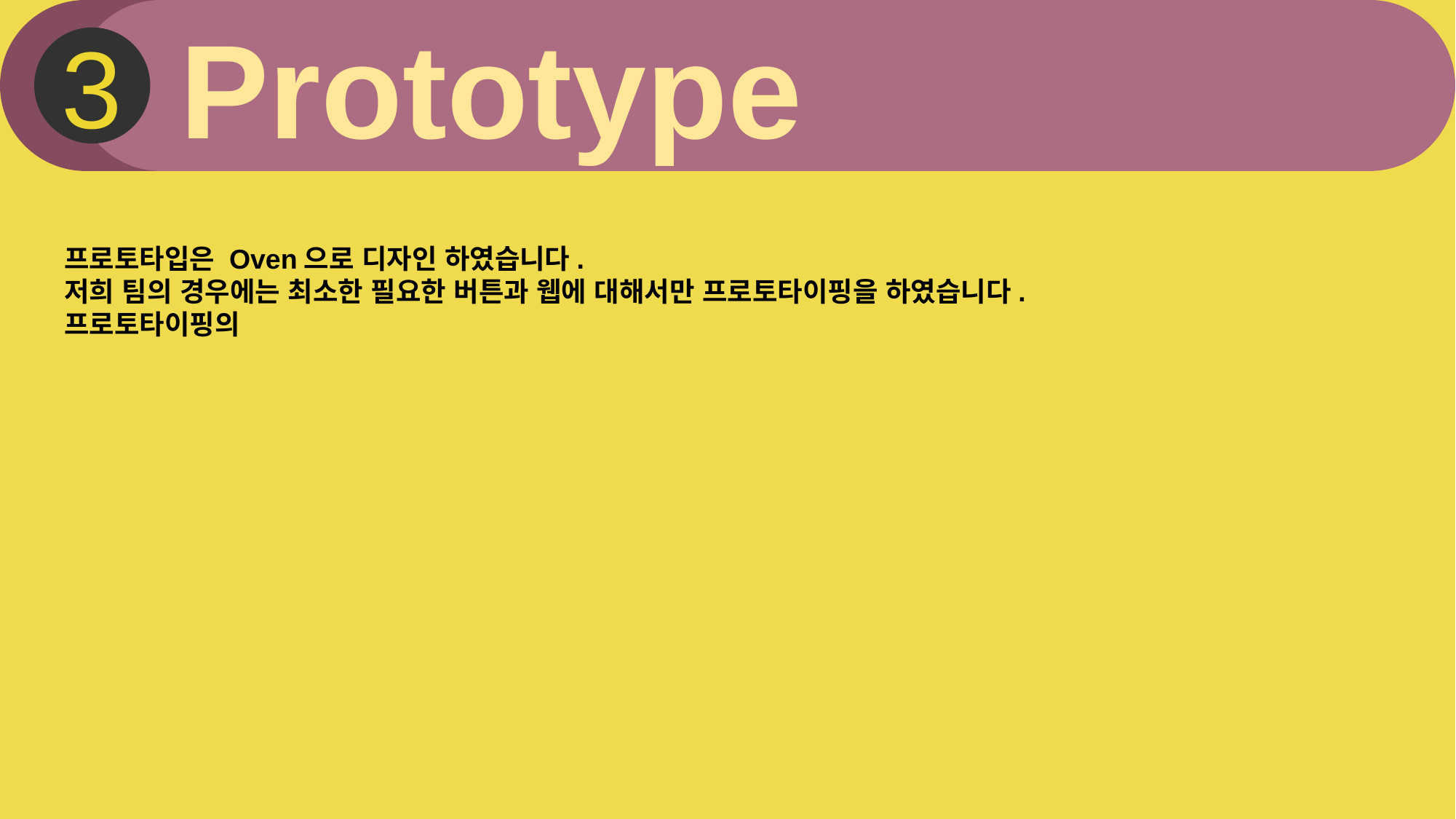

3

Prototype
프로토타입은 Oven으로 디자인 하였습니다.
저희 팀의 경우에는 최소한 필요한 버튼과 웹에 대해서만 프로토타이핑을 하였습니다.
프로토타이핑의